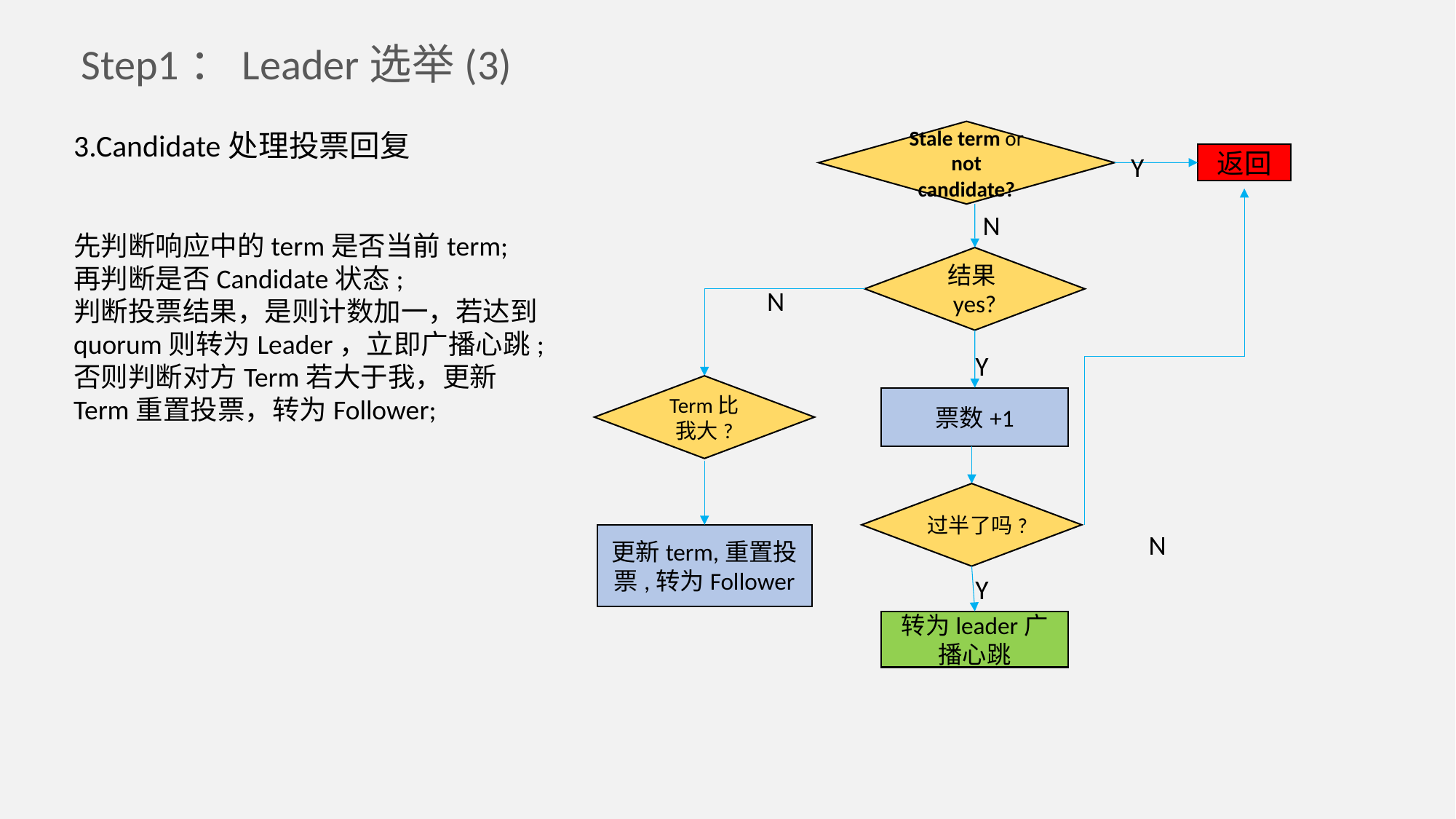

# Step1：Leader选举(3)
3.Candidate处理投票回复

先判断响应中的term是否当前term;
再判断是否Candidate状态;
判断投票结果，是则计数加一，若达到quorum则转为Leader，立即广播心跳;
否则判断对方Term若大于我，更新Term重置投票，转为Follower;

Stale term or not candidate?
Y
返回
N
结果yes?
N
Y
Term比我大?
票数+1
过半了吗?
N
更新term,重置投票,转为Follower
Y
转为leader广播心跳